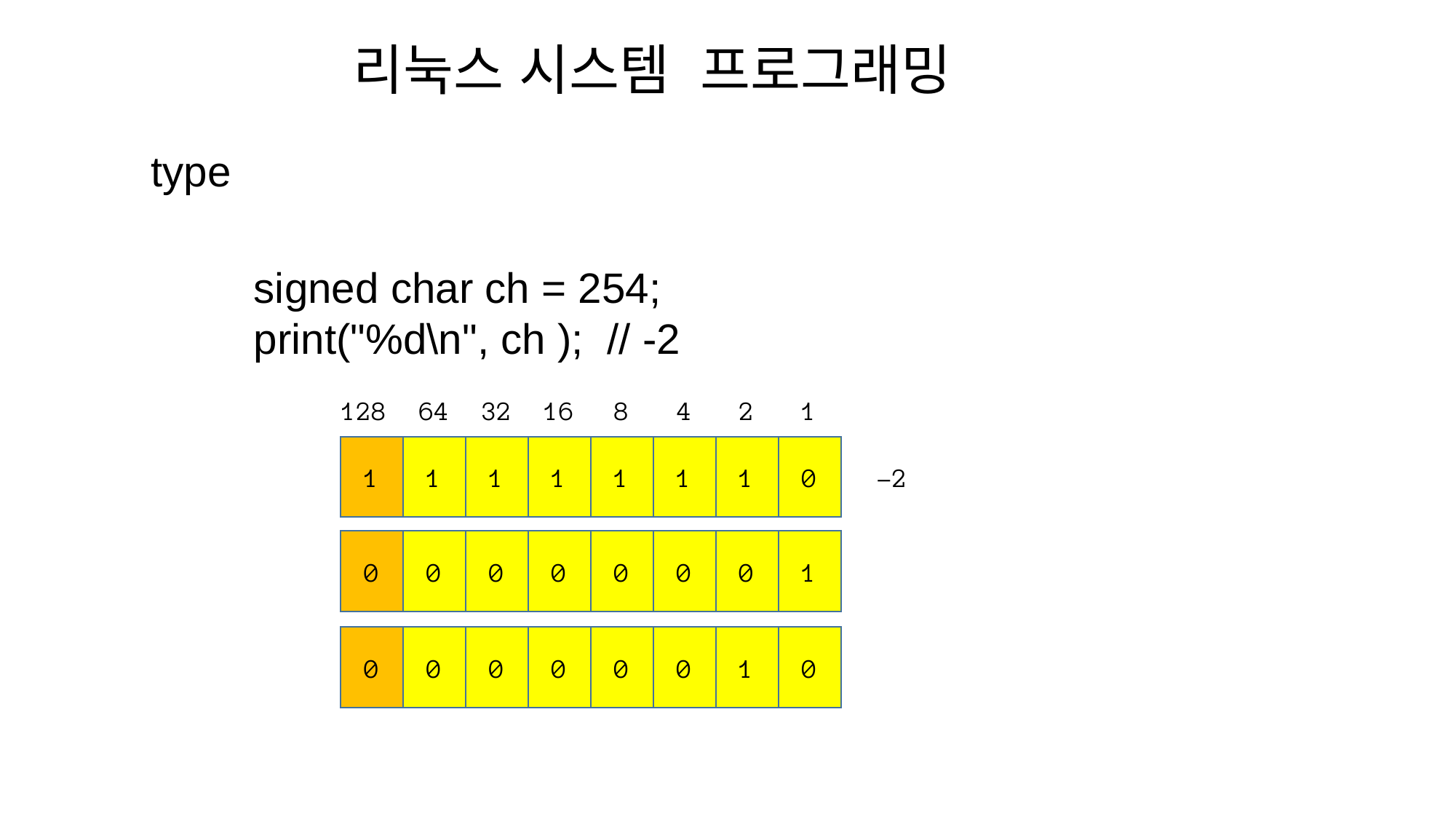

리눅스 시스템  프로그래밍
type
signed char ch = 254;
print("%d\n", ch );  // -2
1
2
4
8
16
32
64
128
0
-2
1
1
1
1
1
1
1
1
0
0
0
0
0
0
0
0
1
0
0
0
0
0
0